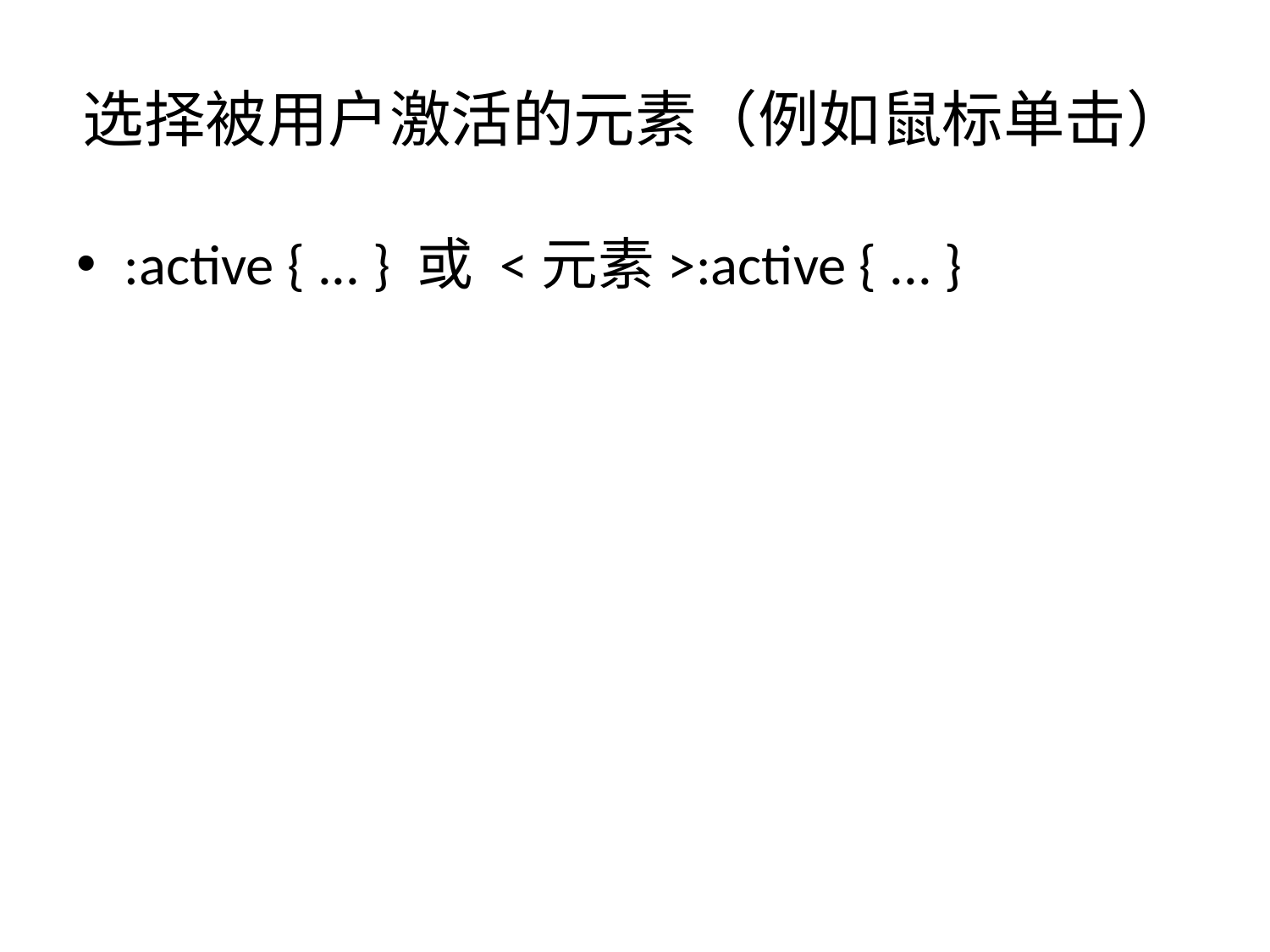

# 选择被用户激活的元素（例如鼠标单击）
:active { ... } 或 <元素>:active { ... }